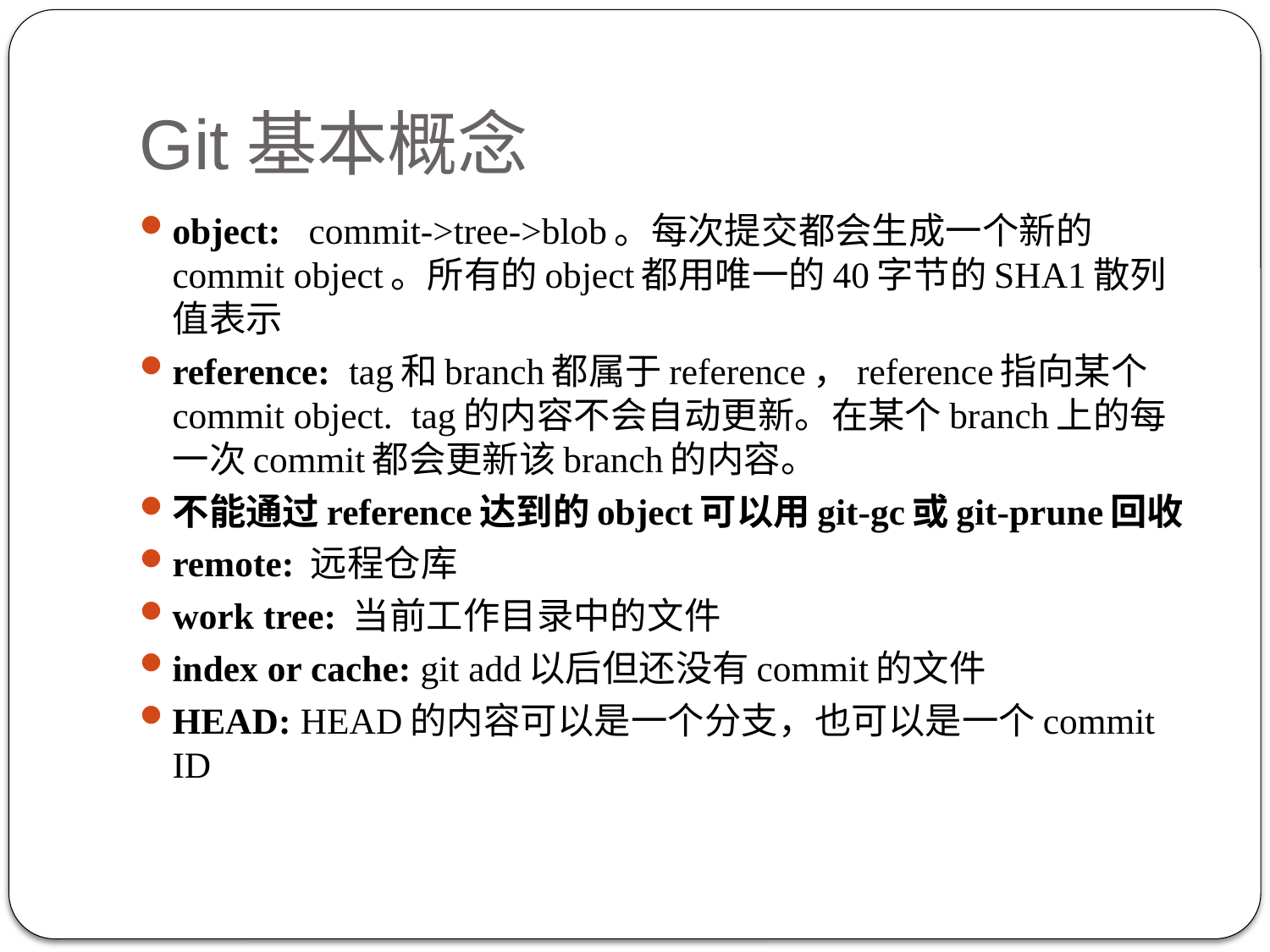

# Git基本概念
object:   commit->tree->blob。每次提交都会生成一个新的commit object。所有的object都用唯一的40字节的SHA1散列值表示
reference:  tag和branch都属于reference，reference指向某个commit object.  tag的内容不会自动更新。在某个branch上的每一次commit都会更新该branch的内容。
不能通过reference达到的object可以用git-gc或git-prune回收
remote: 远程仓库
work tree: 当前工作目录中的文件
index or cache: git add以后但还没有commit的文件
HEAD: HEAD的内容可以是一个分支，也可以是一个commit ID